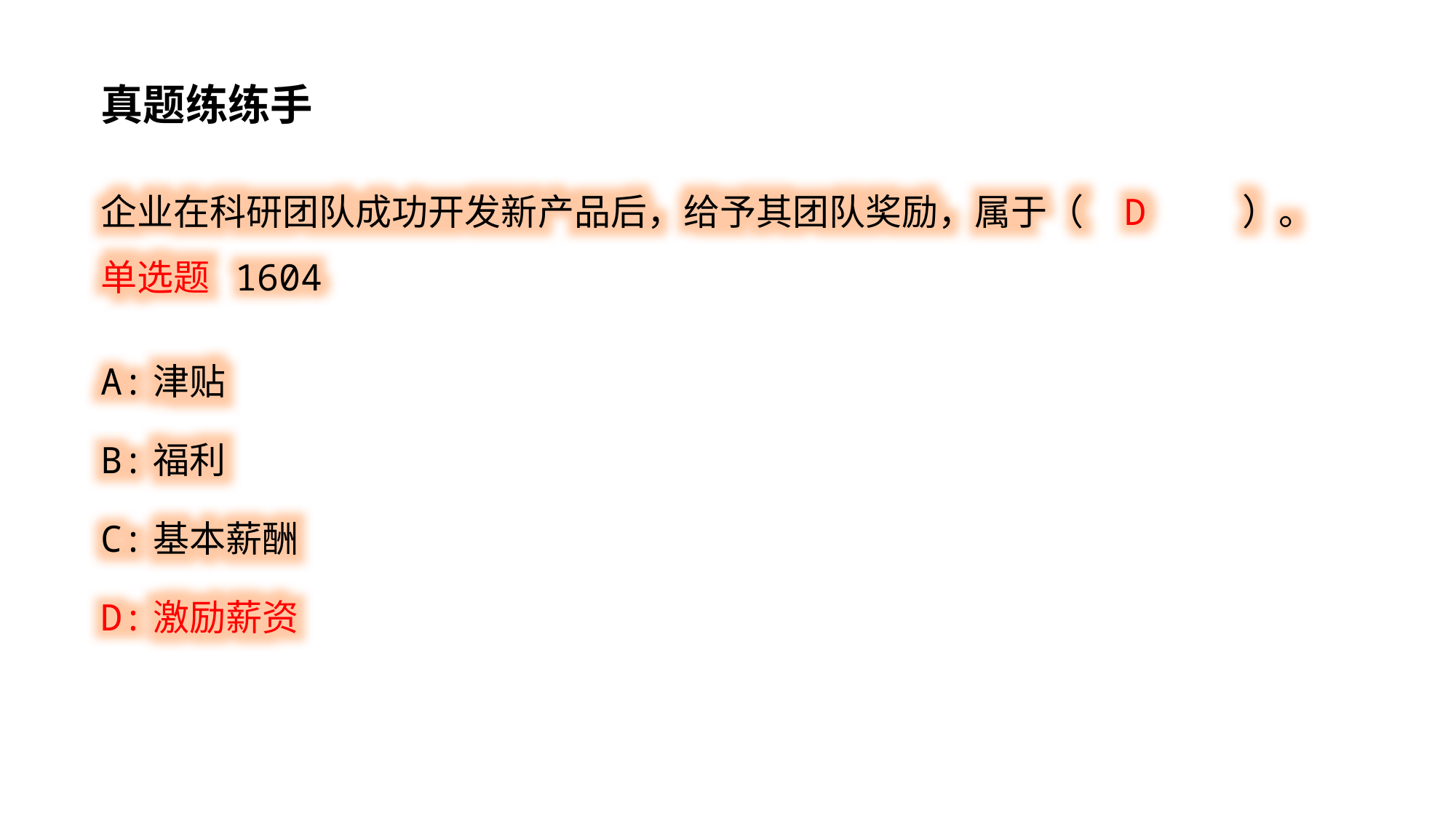

真题练练手
企业在科研团队成功开发新产品后，给予其团队奖励，属于（    D    ）。单选题  1604

A:津贴

B:福利

C:基本薪酬

D:激励薪资